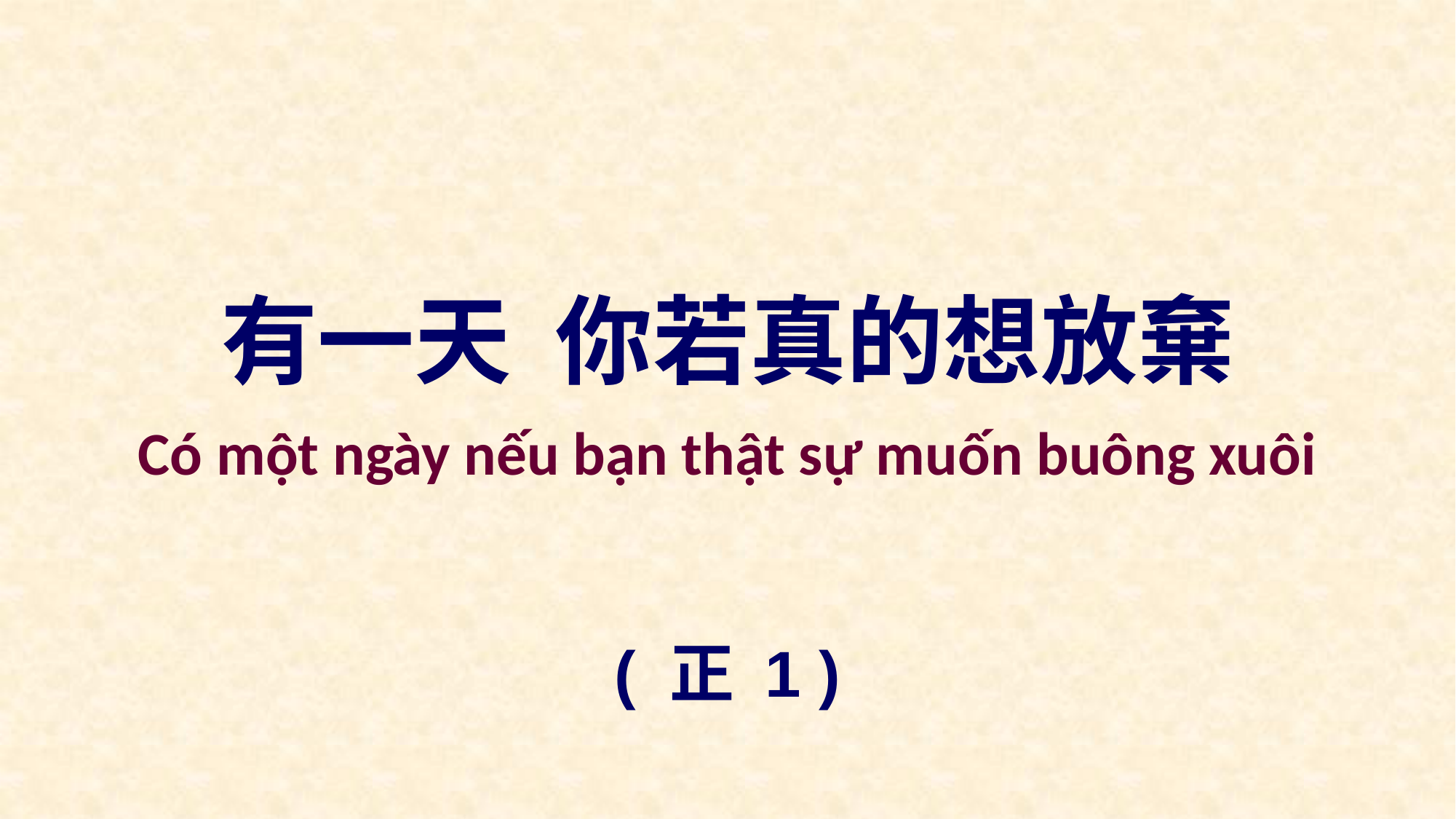

有一天  你若真的想放棄
Có một ngày nếu bạn thật sự muốn buông xuôi
( 正 1 )